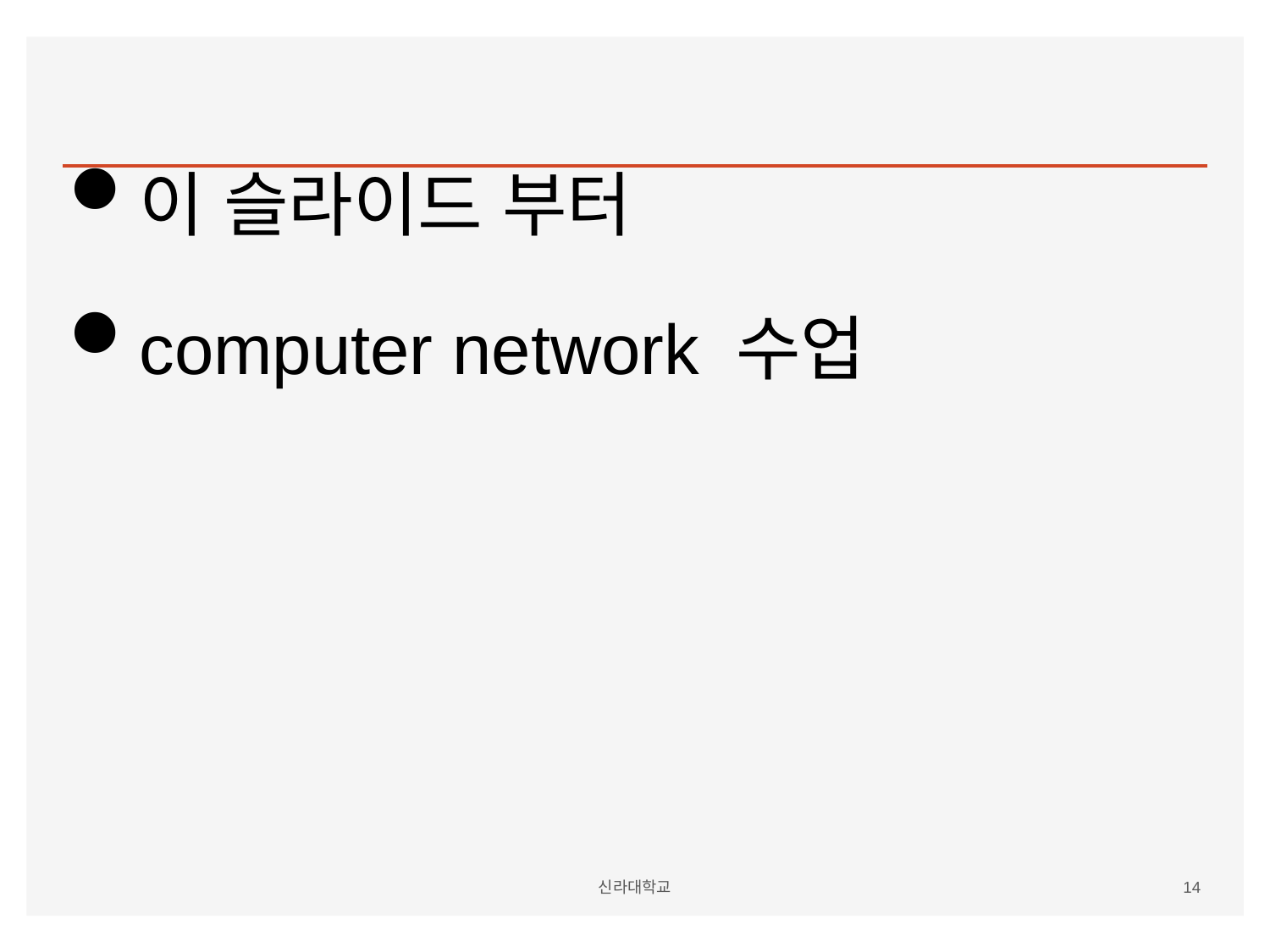

#
이 슬라이드 부터

computer network 수업
신라대학교
14